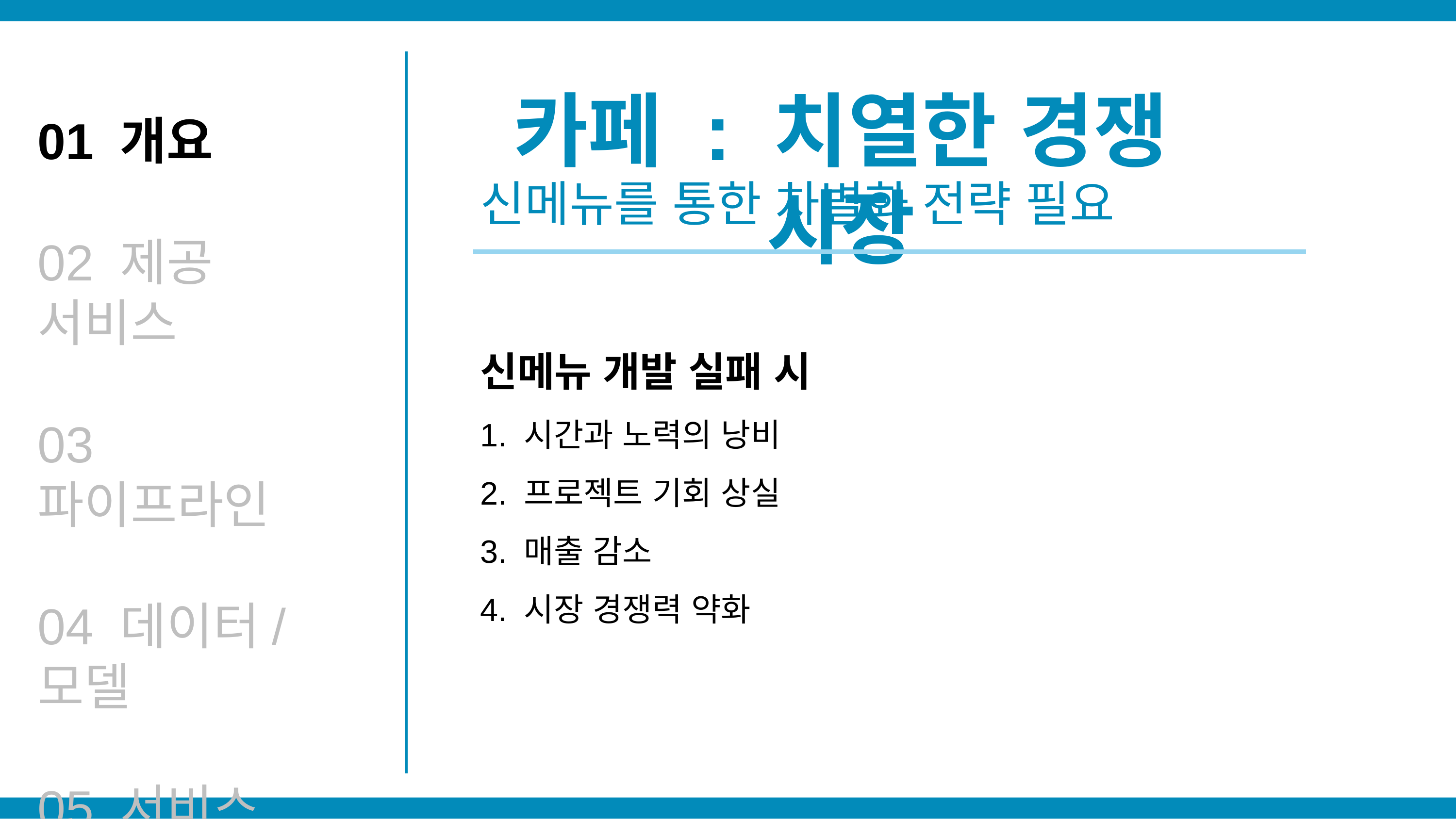

카페 : 치열한 경쟁 시장
01 개요

02 제공 서비스

03 파이프라인

04 데이터/모델

05 서비스 시연

06 마무리
신메뉴를 통한 차별화 전략 필요
신메뉴 개발 실패 시
1. 시간과 노력의 낭비
2. 프로젝트 기회 상실
3. 매출 감소
4. 시장 경쟁력 약화